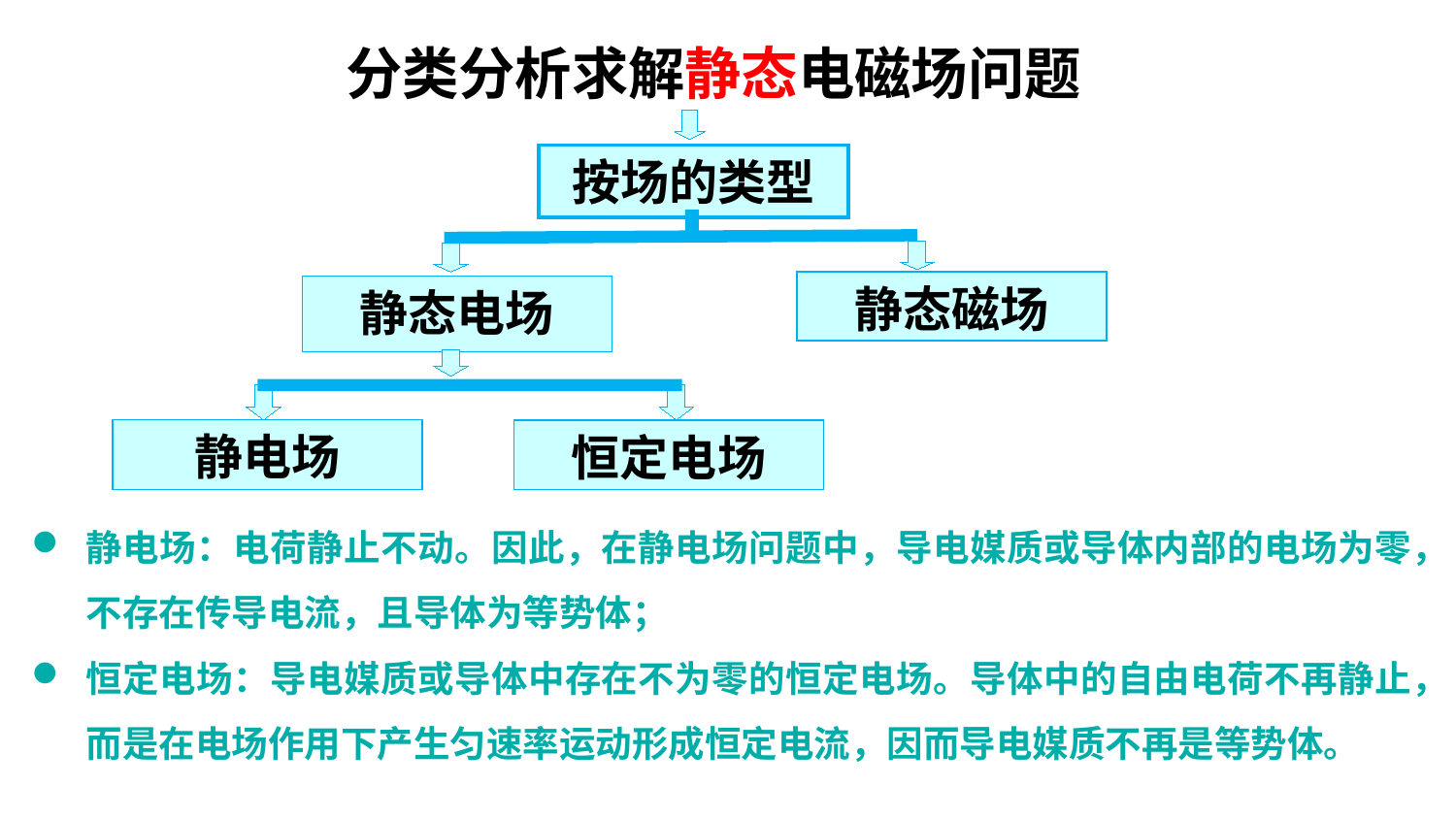

分类分析求解静态电磁场问题

按场的类型

静态磁场
静态电场

静电场
恒定电场
静电场：电荷静止不动。因此，在静电场问题中，导电媒质或导体内部的电场为零，不存在传导电流，且导体为等势体；
恒定电场：导电媒质或导体中存在不为零的恒定电场。导体中的自由电荷不再静止，而是在电场作用下产生匀速率运动形成恒定电流，因而导电媒质不再是等势体。